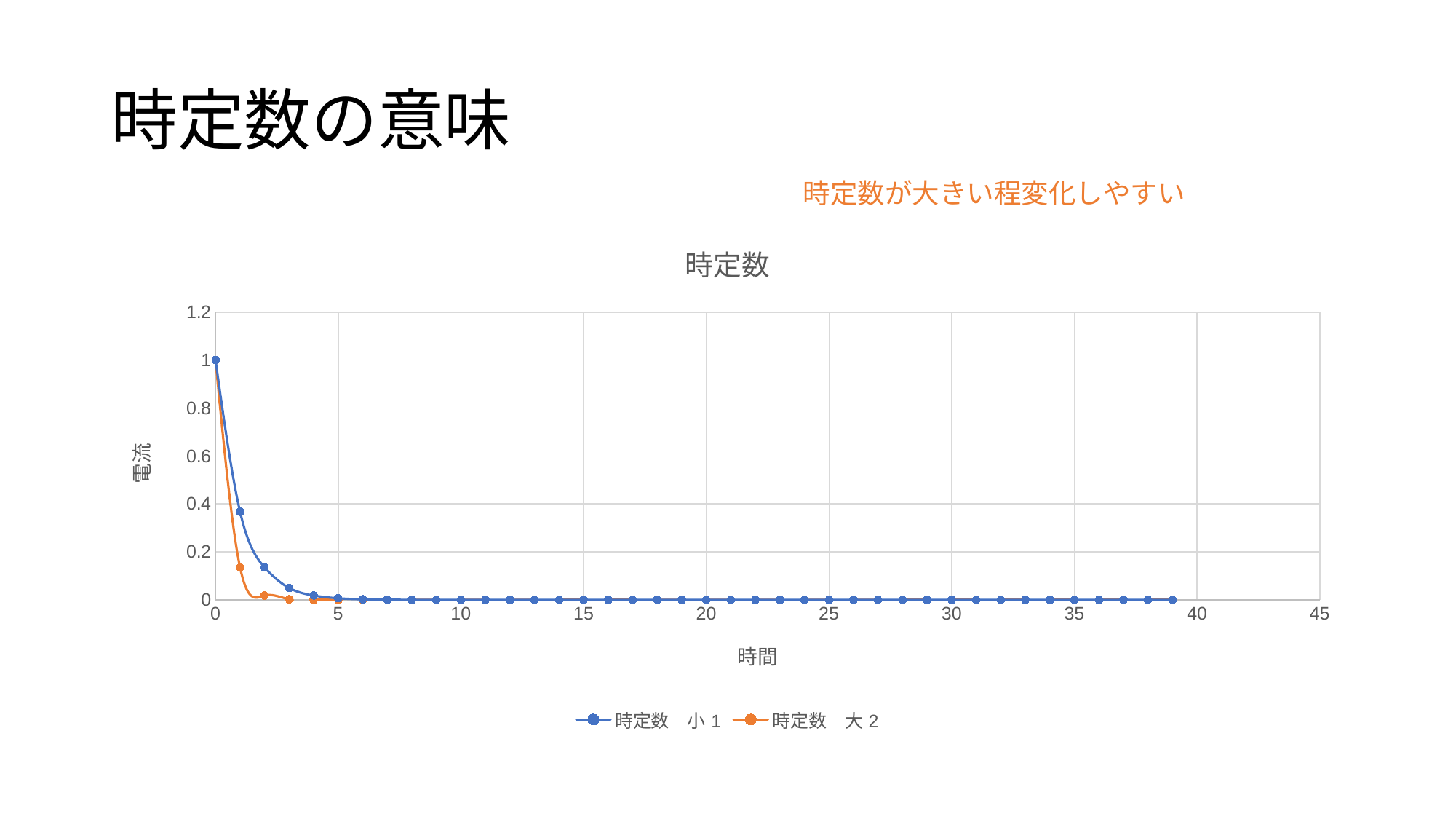

# 時定数の意味
時定数が大きい程変化しやすい

### Chart: 時定数

| Category |  |  |
|---|---|---|